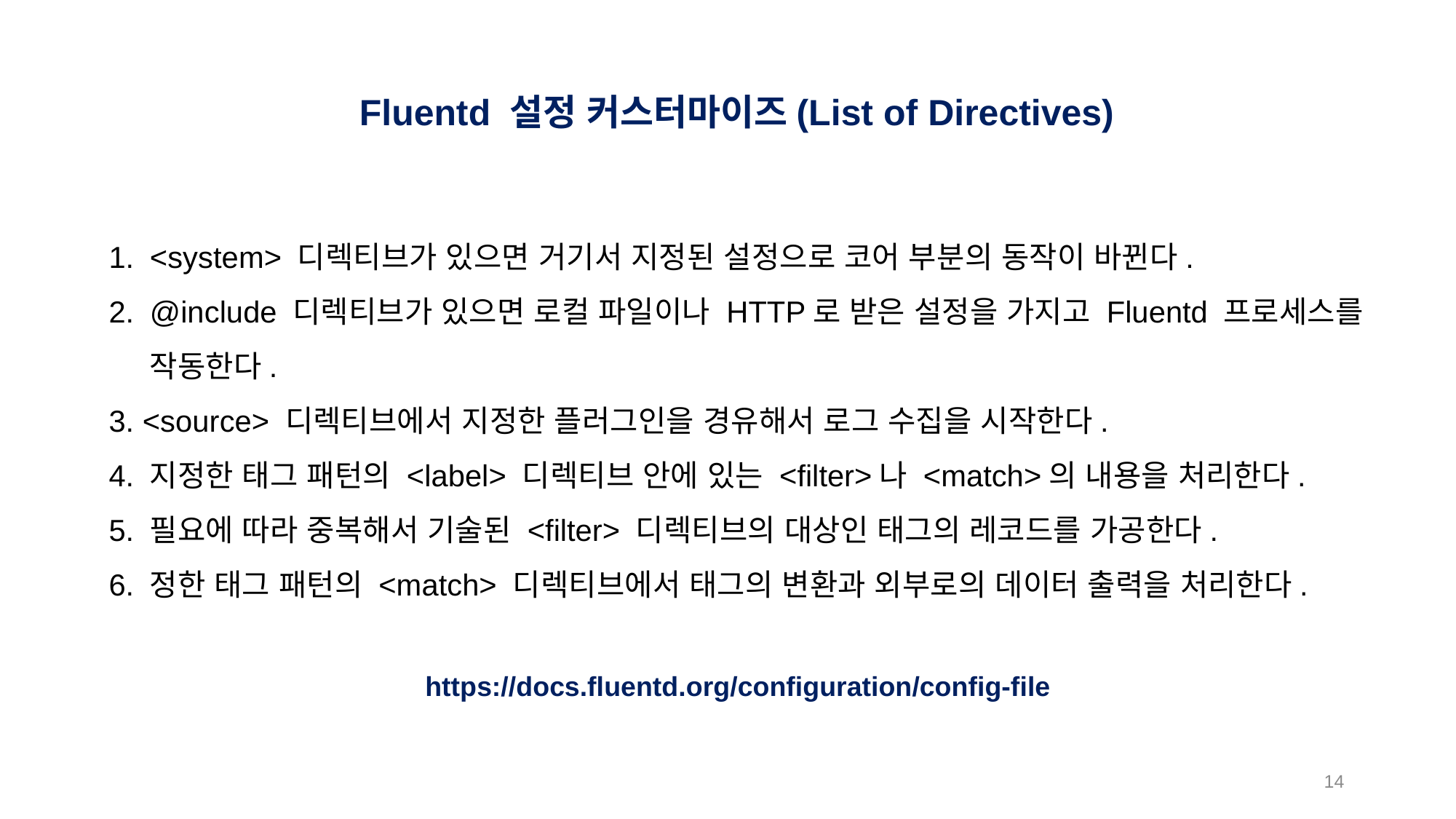

Fluentd 설정 커스터마이즈(List of Directives)
<system> 디렉티브가 있으면 거기서 지정된 설정으로 코어 부분의 동작이 바뀐다.
@include 디렉티브가 있으면 로컬 파일이나 HTTP로 받은 설정을 가지고 Fluentd 프로세스를 작동한다.
3. <source> 디렉티브에서 지정한 플러그인을 경유해서 로그 수집을 시작한다.
4. 지정한 태그 패턴의 <label> 디렉티브 안에 있는 <filter>나 <match>의 내용을 처리한다.
5. 필요에 따라 중복해서 기술된 <filter> 디렉티브의 대상인 태그의 레코드를 가공한다.
6. 정한 태그 패턴의 <match> 디렉티브에서 태그의 변환과 외부로의 데이터 출력을 처리한다.
https://docs.fluentd.org/configuration/config-file
14